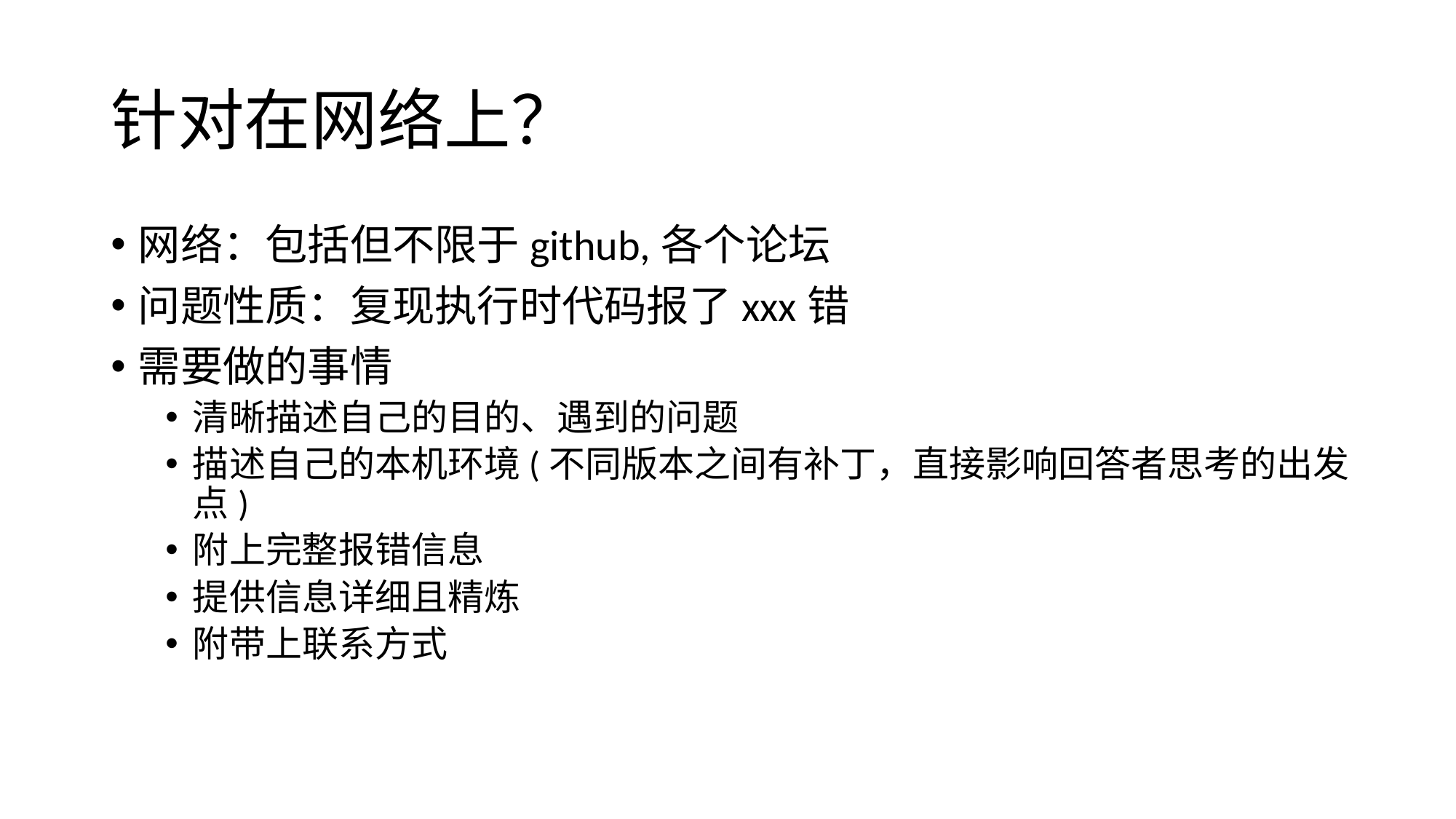

# 针对在网络上？
网络：包括但不限于github,各个论坛
问题性质：复现执行时代码报了xxx错
需要做的事情
清晰描述自己的目的、遇到的问题
描述自己的本机环境(不同版本之间有补丁，直接影响回答者思考的出发点)
附上完整报错信息
提供信息详细且精炼
附带上联系方式